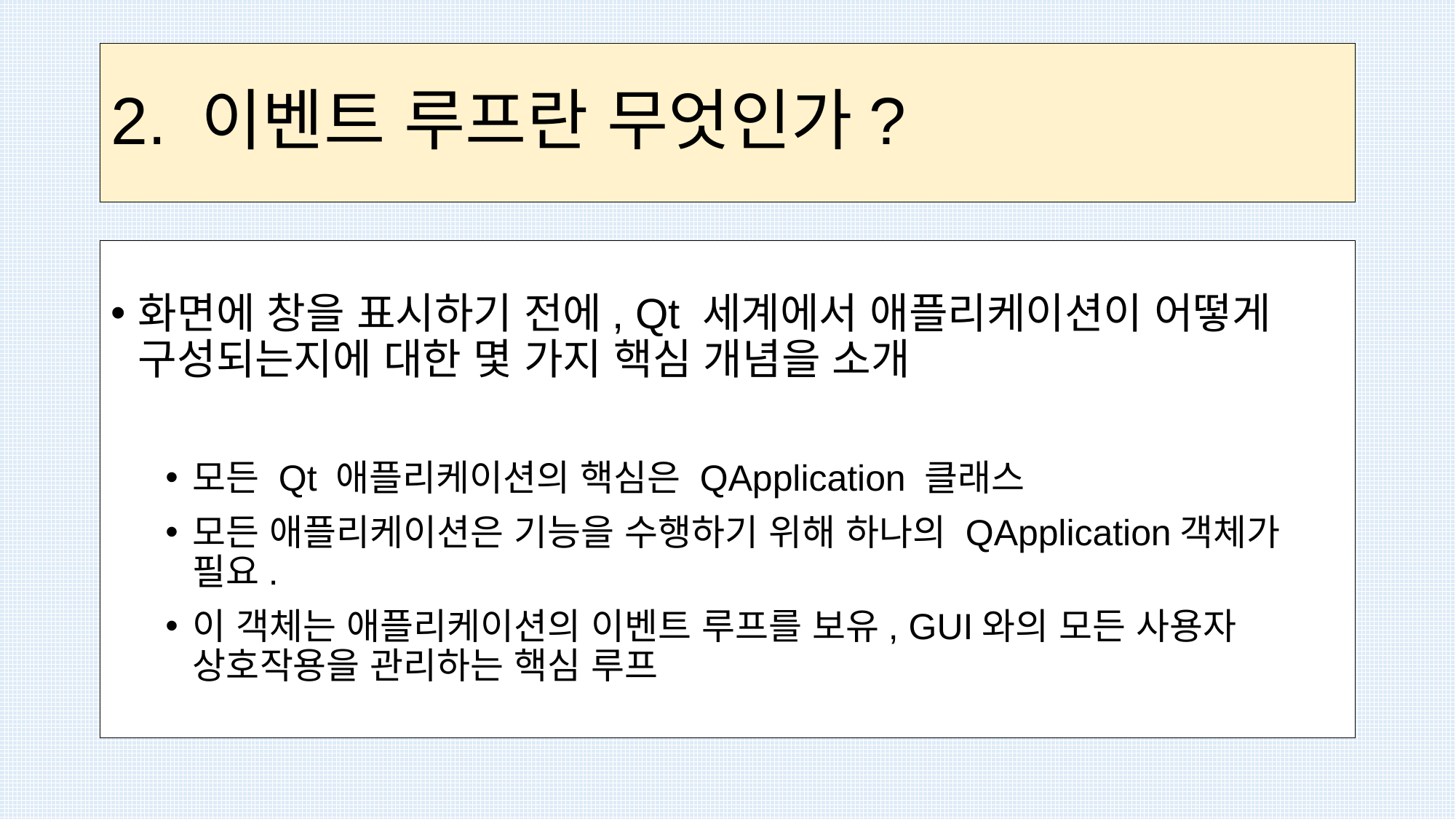

# 2. 이벤트 루프란 무엇인가?
화면에 창을 표시하기 전에, Qt 세계에서 애플리케이션이 어떻게 구성되는지에 대한 몇 가지 핵심 개념을 소개

모든 Qt 애플리케이션의 핵심은 QApplication 클래스
모든 애플리케이션은 기능을 수행하기 위해 하나의 QApplication객체가 필요.
이 객체는 애플리케이션의 이벤트 루프를 보유, GUI와의 모든 사용자 상호작용을 관리하는 핵심 루프